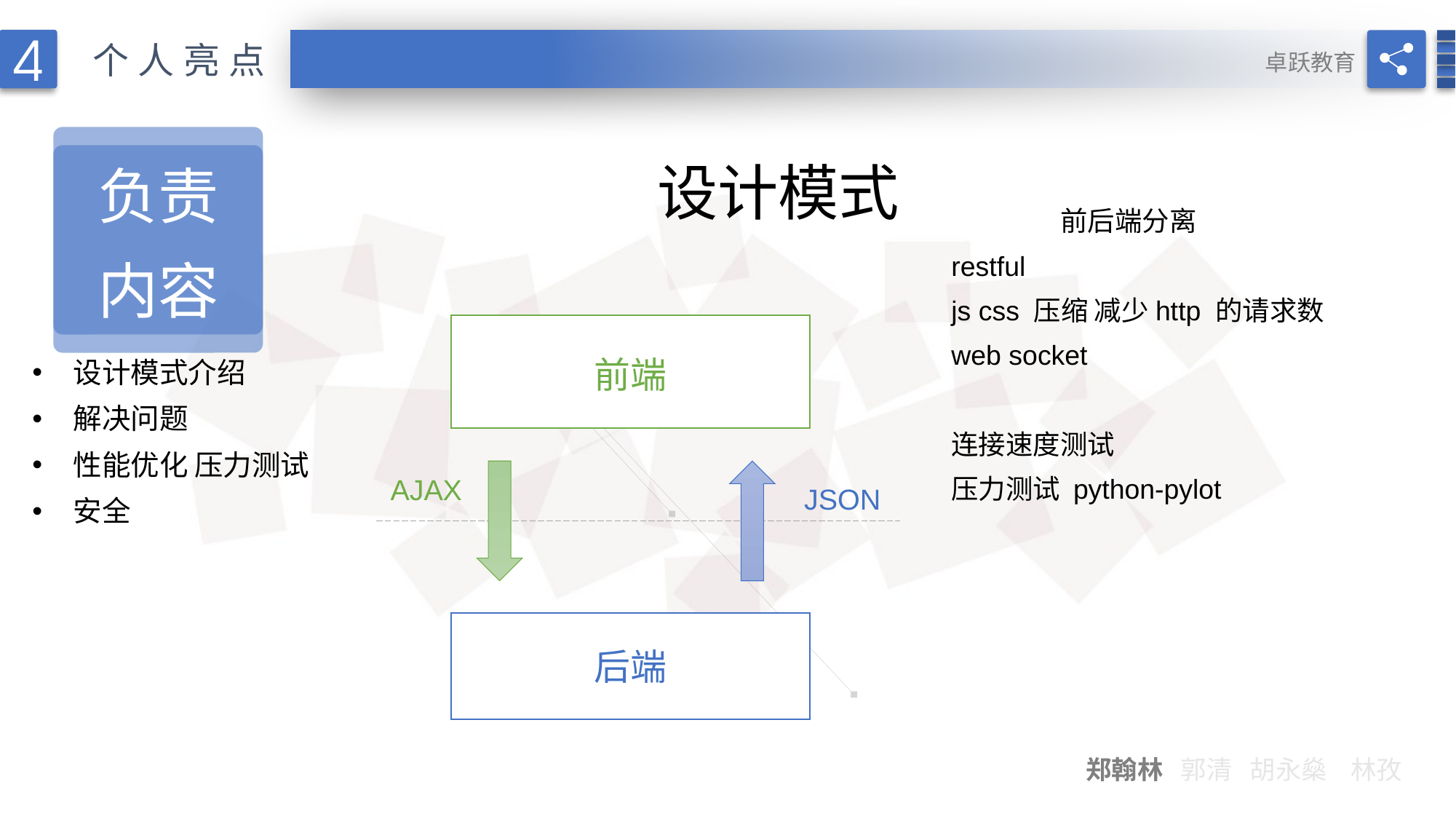

4

个人亮点
卓跃教育
# 设计模式
负责
内容

	前后端分离
restful
js css 压缩 减少http 的请求数
web socket

连接速度测试
压力测试 python-pylot

前端

AJAX
JSON

后端
设计模式介绍
解决问题
性能优化 压力测试
安全
郑翰林   郭清   胡永燊    林孜